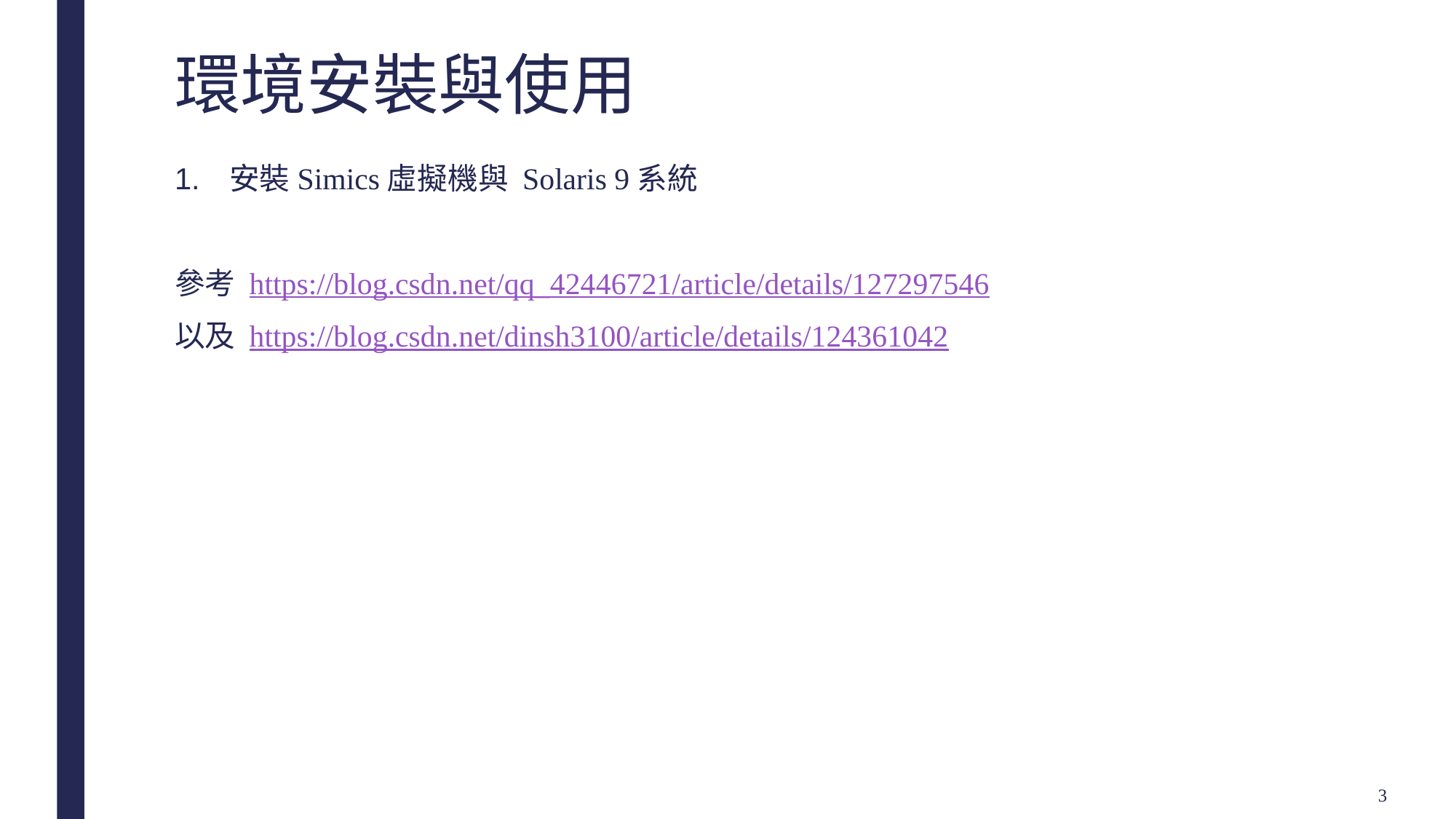

# 環境安裝與使用
安裝Simics虛擬機與 Solaris 9系統

參考 https://blog.csdn.net/qq_42446721/article/details/127297546
以及 https://blog.csdn.net/dinsh3100/article/details/124361042
3